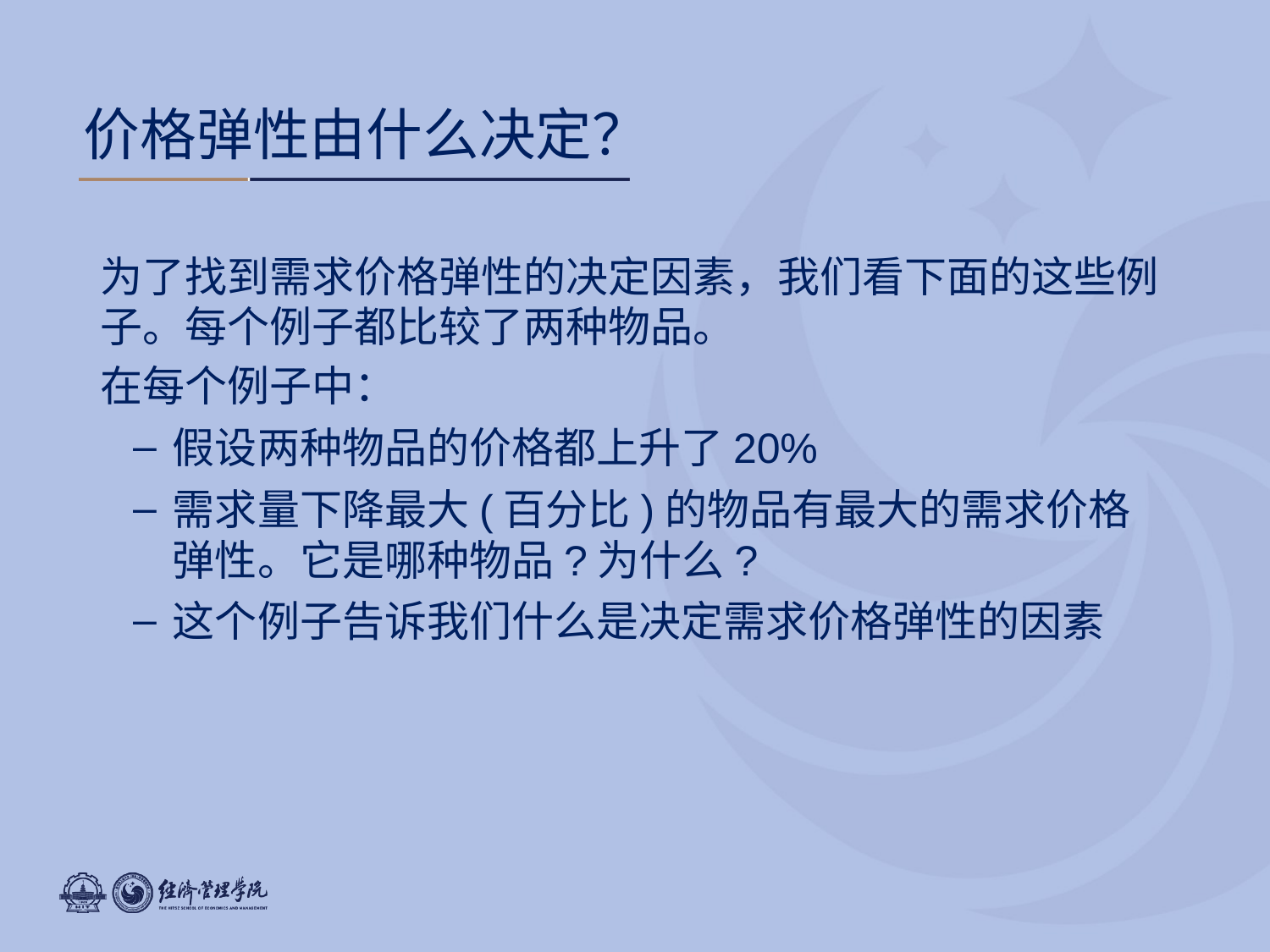

0
价格弹性由什么决定？
为了找到需求价格弹性的决定因素，我们看下面的这些例子。每个例子都比较了两种物品。
在每个例子中：
假设两种物品的价格都上升了20%
需求量下降最大(百分比)的物品有最大的需求价格弹性。它是哪种物品?为什么?
这个例子告诉我们什么是决定需求价格弹性的因素